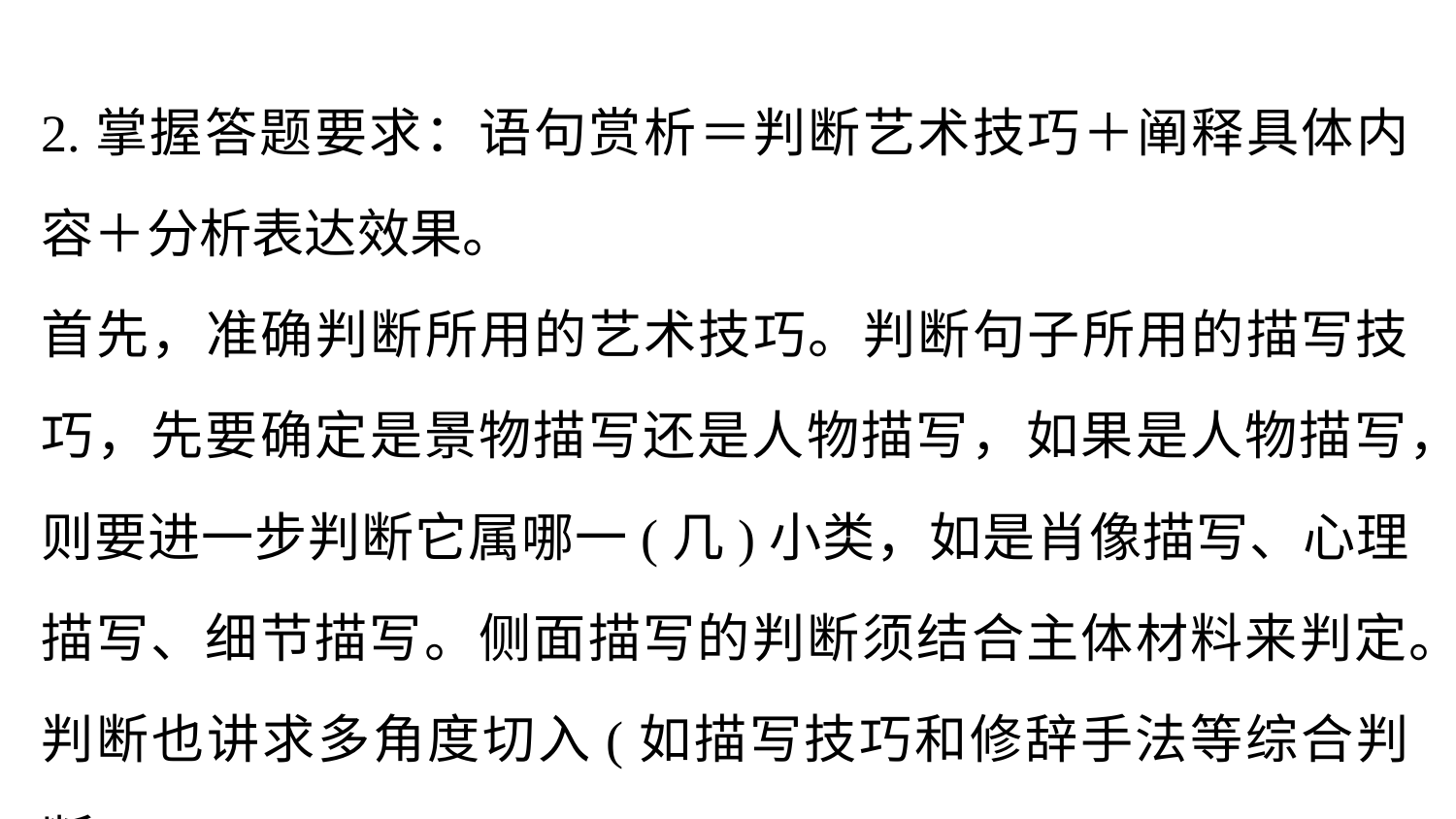

2.掌握答题要求：语句赏析＝判断艺术技巧＋阐释具体内容＋分析表达效果。
首先，准确判断所用的艺术技巧。判断句子所用的描写技巧，先要确定是景物描写还是人物描写，如果是人物描写，则要进一步判断它属哪一(几)小类，如是肖像描写、心理描写、细节描写。侧面描写的判断须结合主体材料来判定。判断也讲求多角度切入(如描写技巧和修辞手法等综合判断)。